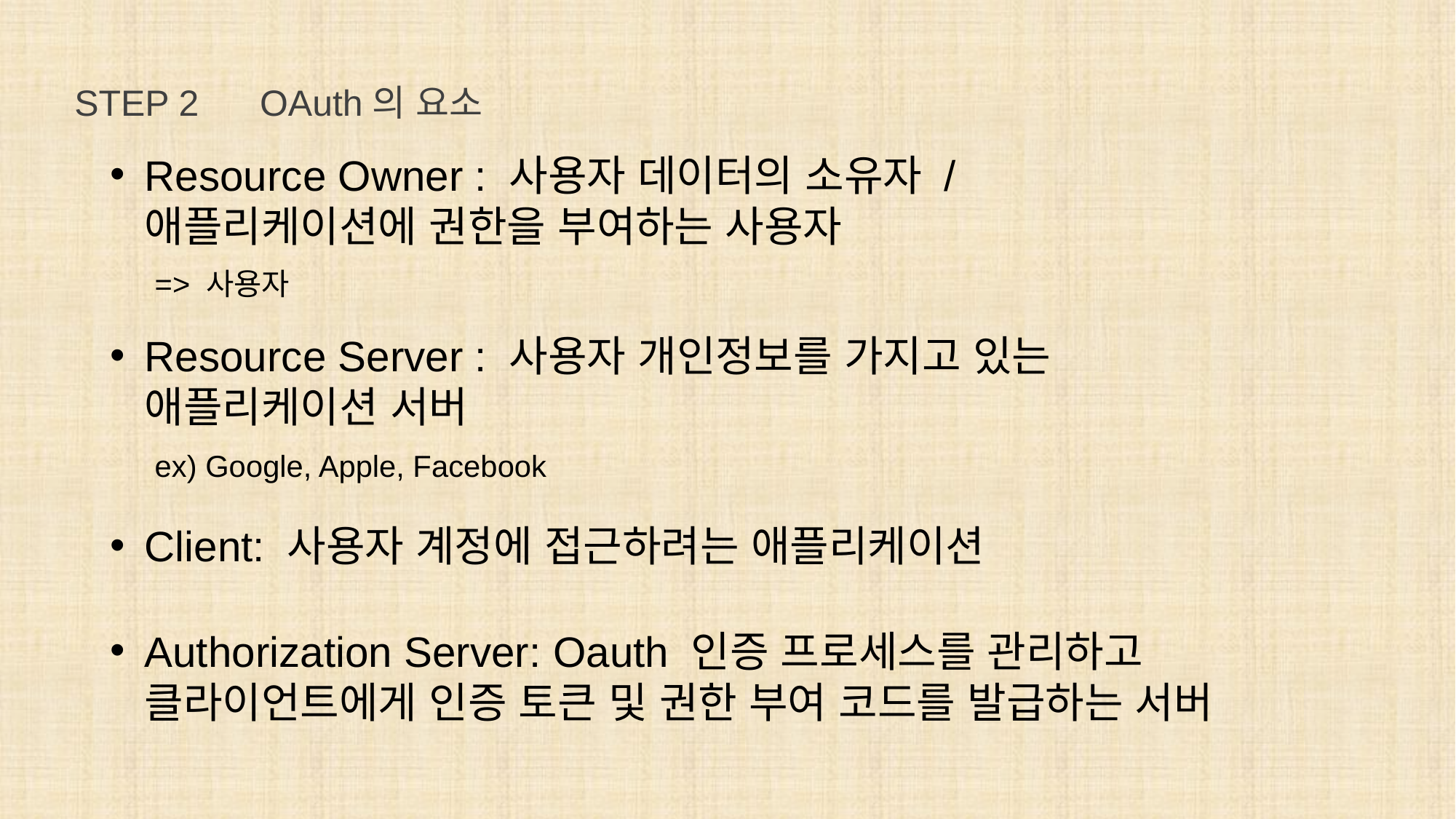

STEP 2      OAuth의 요소
Resource Owner : 사용자 데이터의 소유자 / 애플리케이션에 권한을 부여하는 사용자
=> 사용자
Resource Server : 사용자 개인정보를 가지고 있는 애플리케이션 서버
ex) Google, Apple, Facebook
Client: 사용자 계정에 접근하려는 애플리케이션
Authorization Server: Oauth 인증 프로세스를 관리하고        클라이언트에게 인증 토큰 및 권한 부여 코드를 발급하는 서버